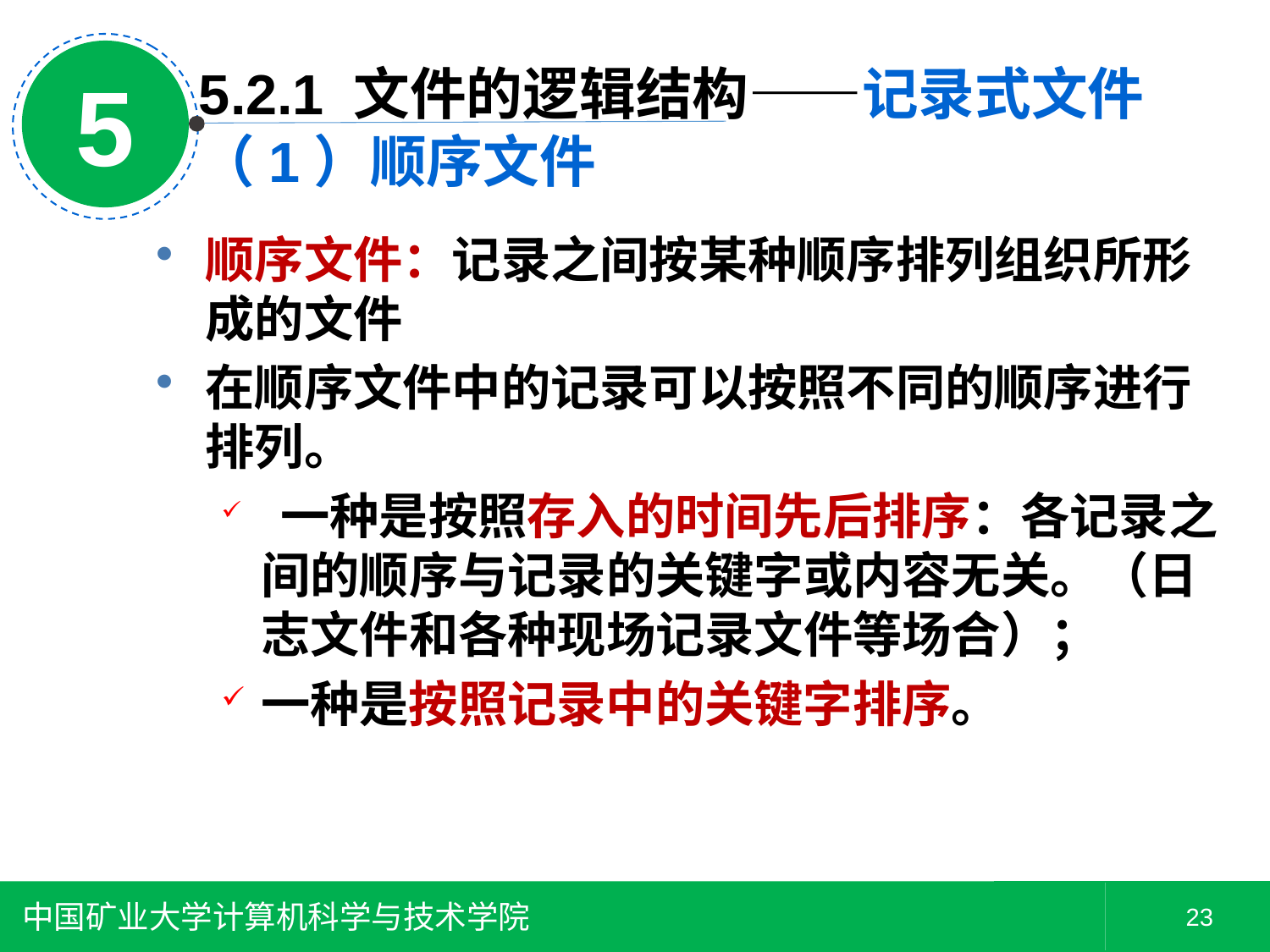

5
5.2.1 文件的逻辑结构——记录式文件
（1）顺序文件

顺序文件：记录之间按某种顺序排列组织所形成的文件
在顺序文件中的记录可以按照不同的顺序进行排列。
 一种是按照存入的时间先后排序：各记录之间的顺序与记录的关键字或内容无关。（日志文件和各种现场记录文件等场合）；
一种是按照记录中的关键字排序。